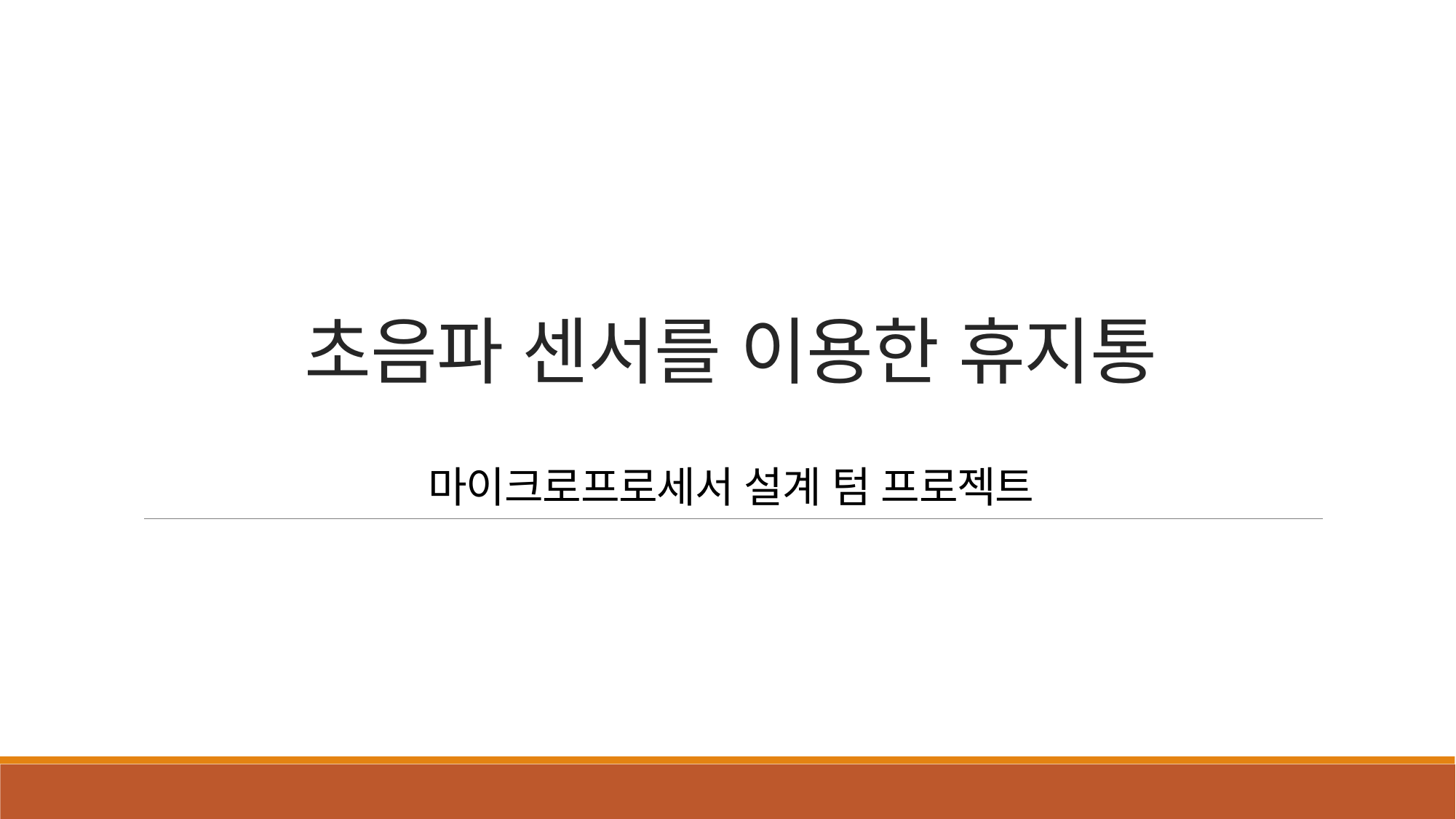

# 초음파 센서를 이용한 휴지통 마이크로프로세서 설계 텀 프로젝트